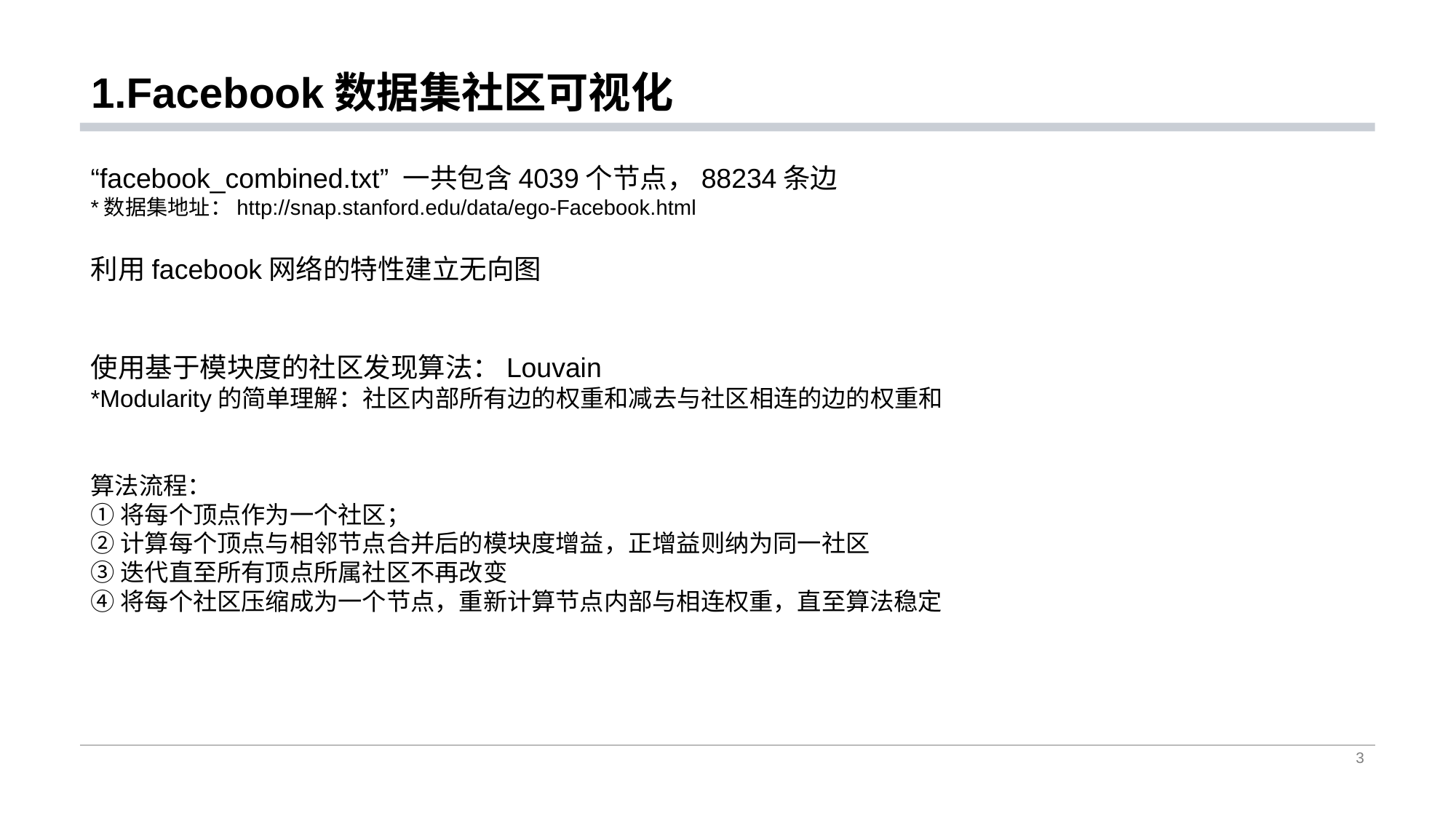

# 1.Facebook数据集社区可视化
“facebook_combined.txt” 一共包含4039个节点，88234条边
*数据集地址：http://snap.stanford.edu/data/ego-Facebook.html

利用facebook网络的特性建立无向图

使用基于模块度的社区发现算法：Louvain
*Modularity的简单理解：社区内部所有边的权重和减去与社区相连的边的权重和

算法流程：
①将每个顶点作为一个社区；
②计算每个顶点与相邻节点合并后的模块度增益，正增益则纳为同一社区
③迭代直至所有顶点所属社区不再改变
④将每个社区压缩成为一个节点，重新计算节点内部与相连权重，直至算法稳定

3